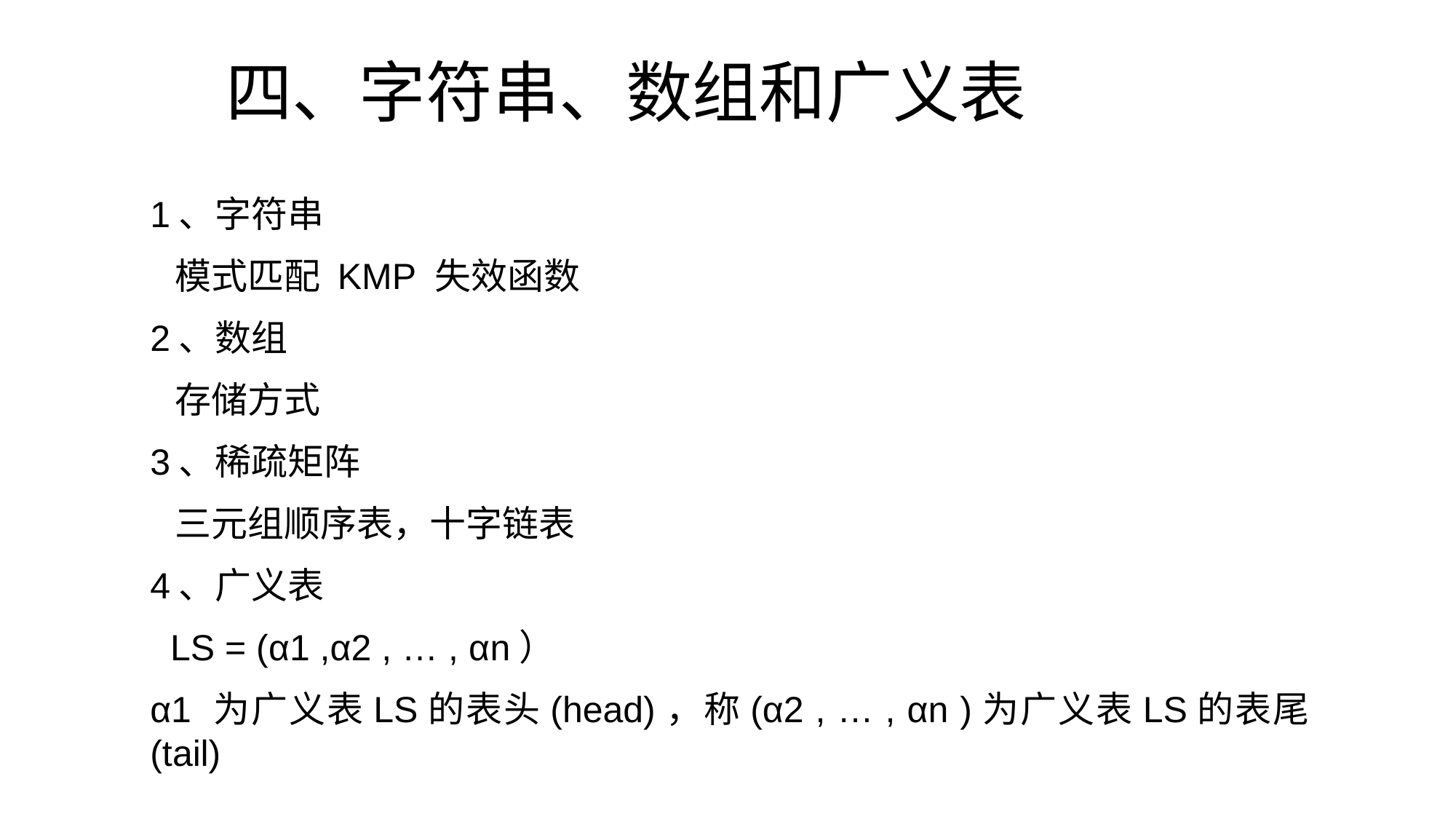

四、字符串、数组和广义表
1、字符串
  模式匹配 KMP 失效函数
2、数组
  存储方式
3、稀疏矩阵
  三元组顺序表，十字链表
4、广义表
  LS = (α1 ,α2 , … , αn）
α1 为广义表LS的表头(head)，称(α2 , … , αn )为广义表LS的表尾(tail)